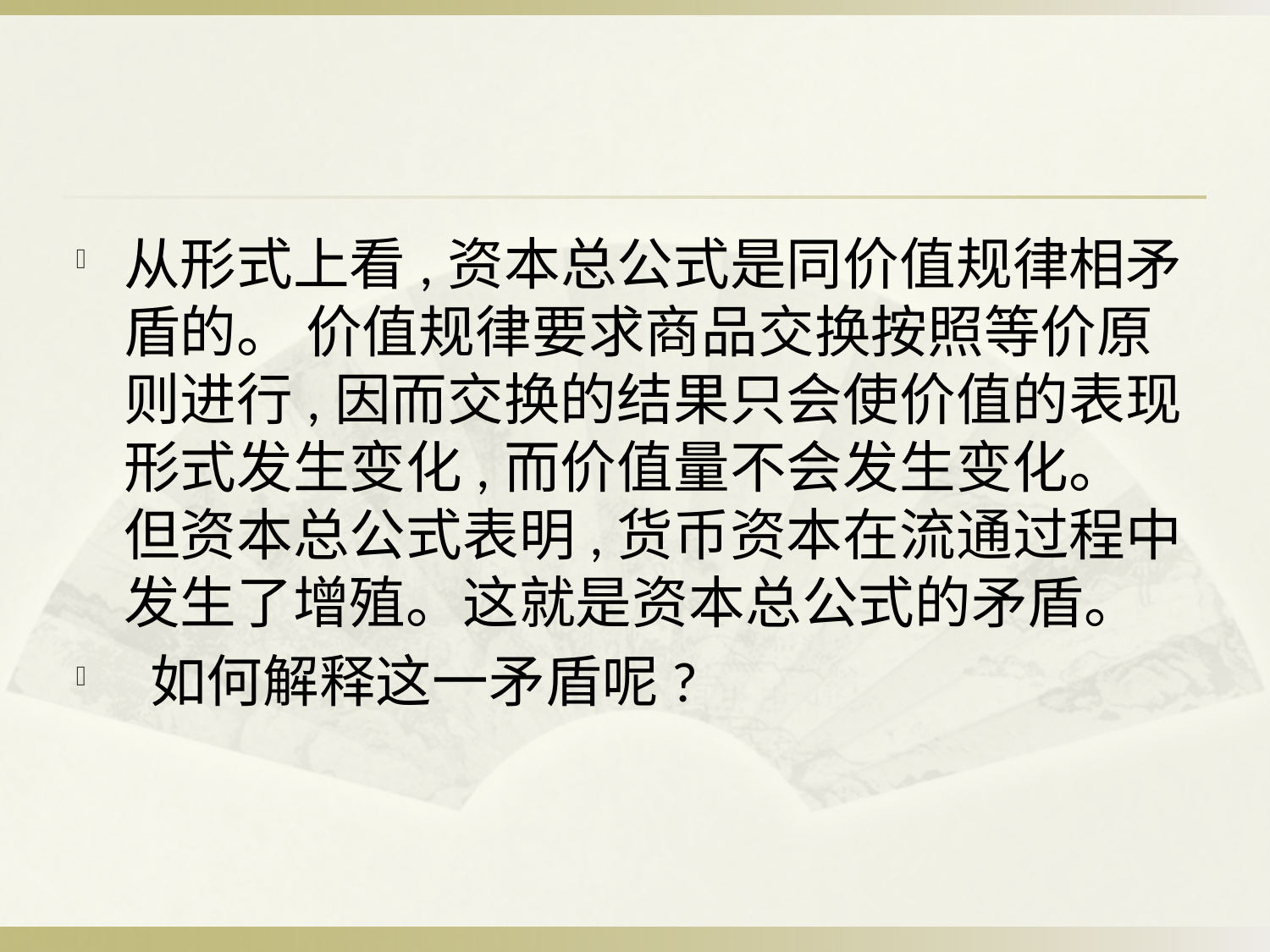

#
从形式上看,资本总公式是同价值规律相矛盾的。 价值规律要求商品交换按照等价原则进行,因而交换的结果只会使价值的表现形式发生变化,而价值量不会发生变化。 但资本总公式表明,货币资本在流通过程中发生了增殖。这就是资本总公式的矛盾。
 如何解释这一矛盾呢?